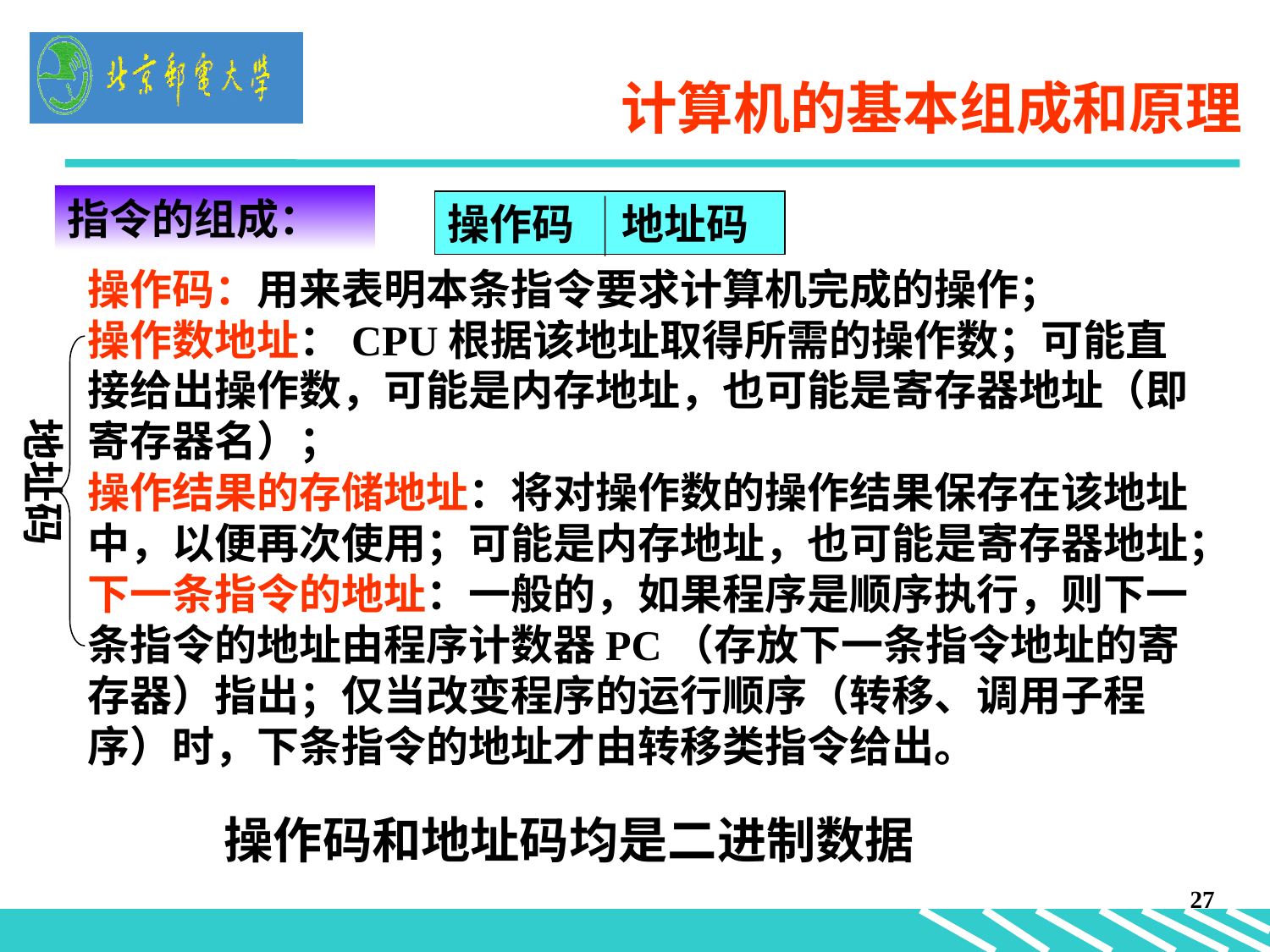

计算机的基本组成和原理
指令的组成：
操作码     地址码

操作码：用来表明本条指令要求计算机完成的操作；
操作数地址：CPU根据该地址取得所需的操作数；可能直接给出操作数，可能是内存地址，也可能是寄存器地址（即寄存器名）；
操作结果的存储地址：将对操作数的操作结果保存在该地址中，以便再次使用；可能是内存地址，也可能是寄存器地址；
下一条指令的地址：一般的，如果程序是顺序执行，则下一条指令的地址由程序计数器PC（存放下一条指令地址的寄存器）指出；仅当改变程序的运行顺序（转移、调用子程序）时，下条指令的地址才由转移类指令给出。

地址码
操作码和地址码均是二进制数据
27